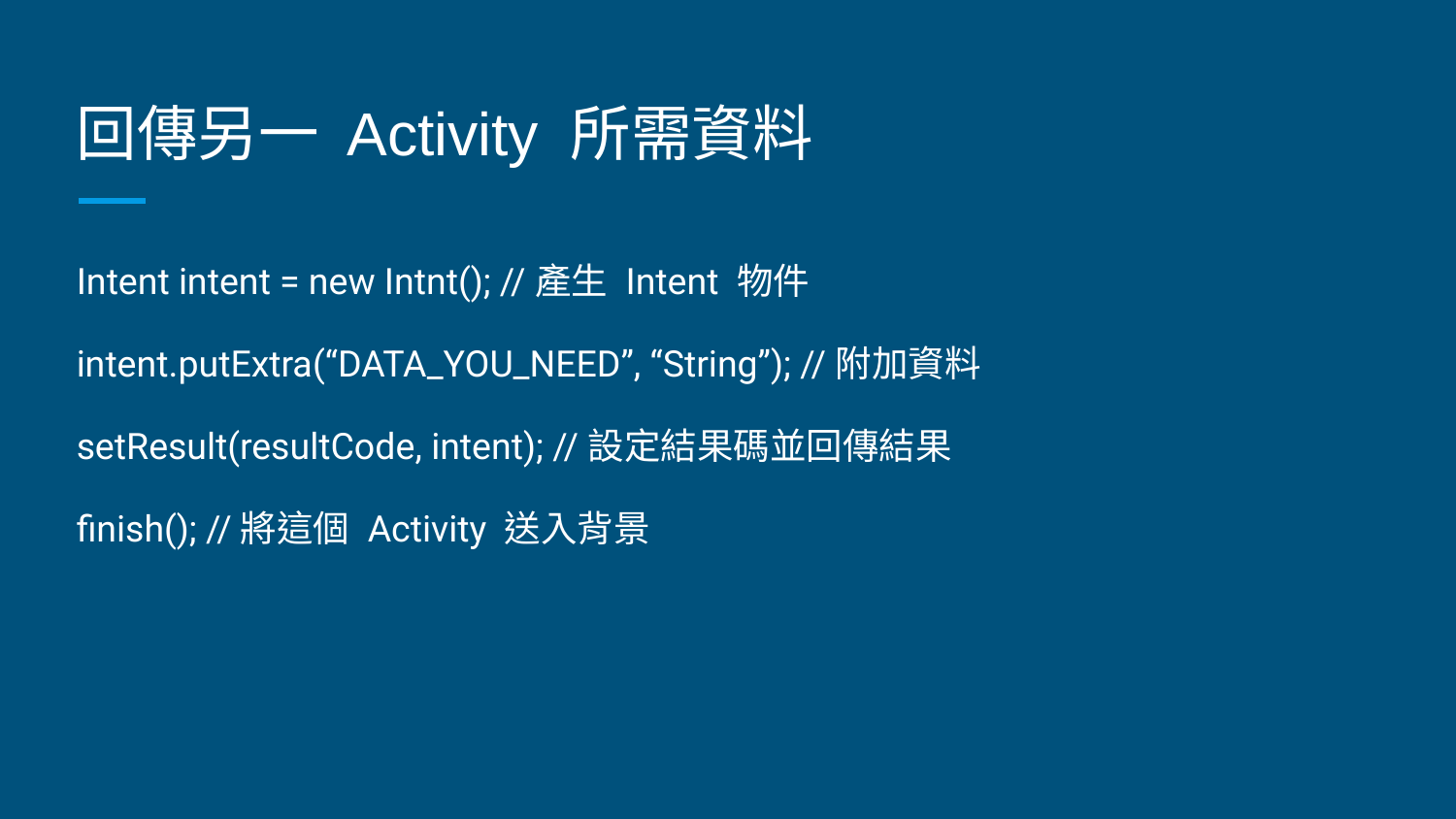

# 回傳另一 Activity 所需資料
Intent intent = new Intnt(); //產生 Intent 物件
intent.putExtra(“DATA_YOU_NEED”, “String”); //附加資料
setResult(resultCode, intent); //設定結果碼並回傳結果
finish(); //將這個 Activity 送入背景